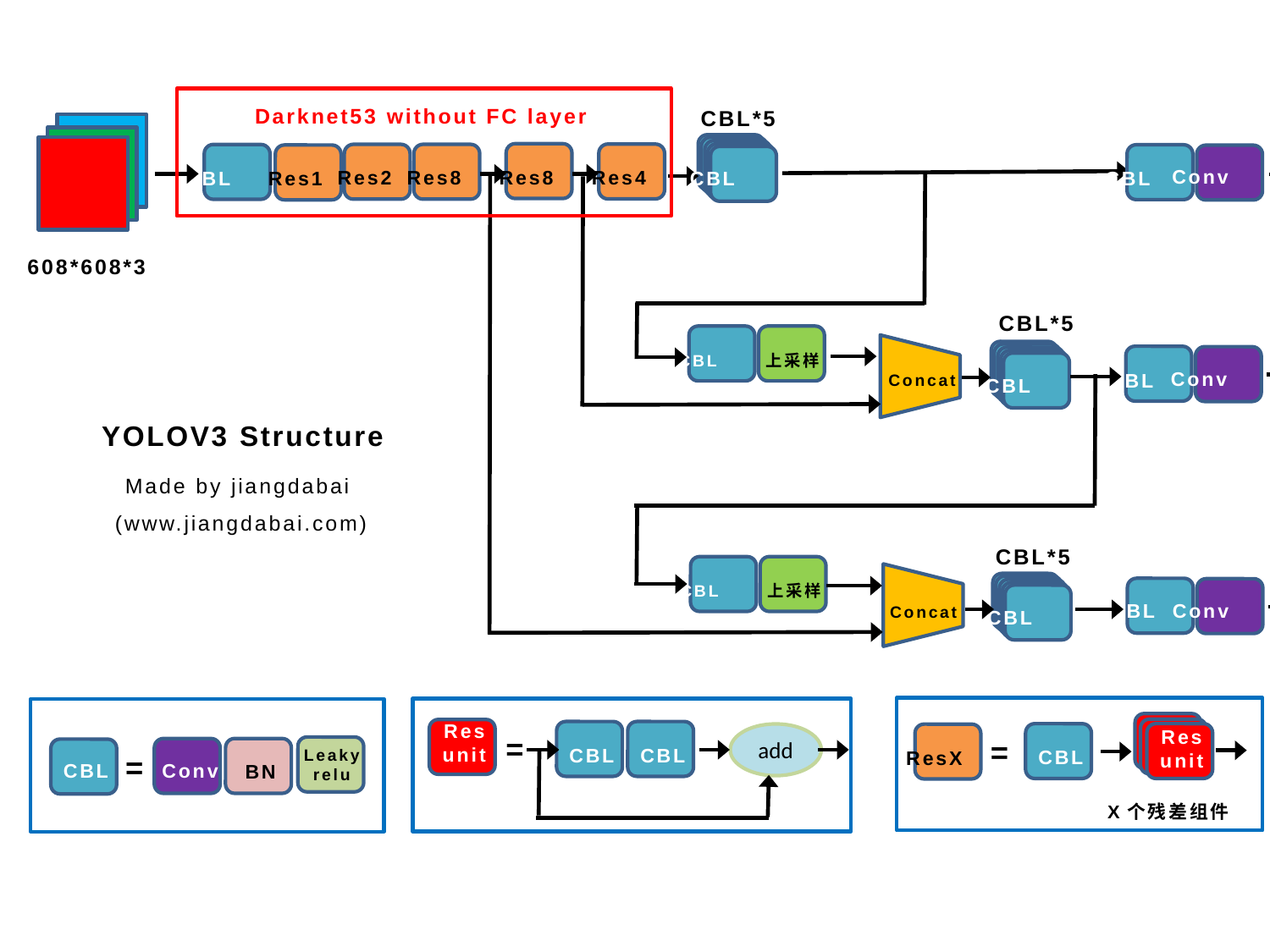

Darknet53 without FC layer
CBL*5

CBL
Conv
Res8
Res4
Res2
Res8
CBL
Res1
CBL
CBL
19*19*255
608*608*3

CBL*5

上采样
CBL

Concat
Conv
CBL
CBL
YOLOV3 Structure
38*38*255
Made by jiangdabai

(www.jiangdabai.com)
CBL*5

上采样
CBL

Concat
Conv
CBL
CBL
76*76*255

Res
unit

add

Res
unit
=
CBL
CBL
CBL
ResX
=

Leaky
relu
Conv
CBL
BN
=
X个残差组件